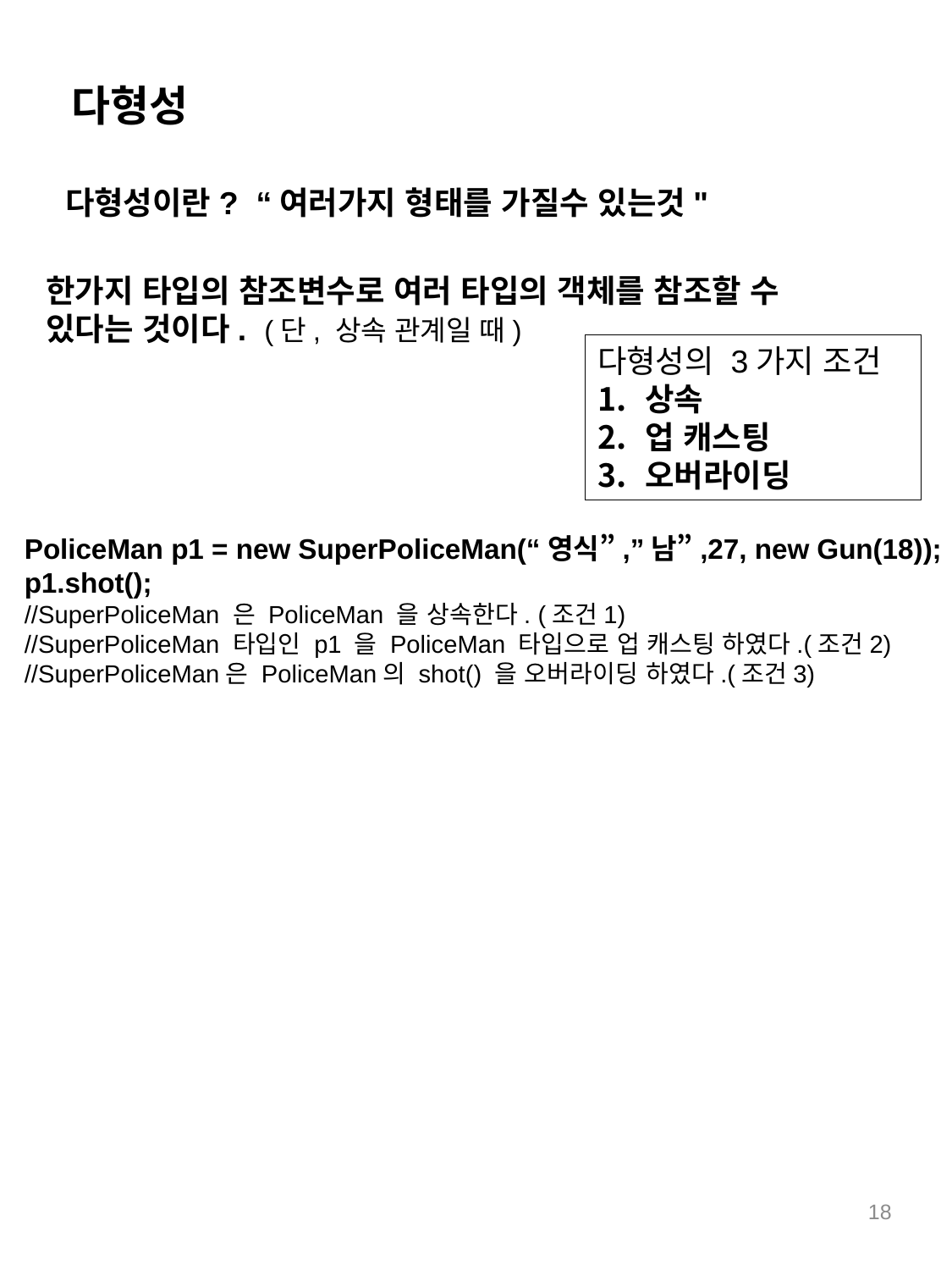

다형성
다형성이란?  “여러가지 형태를 가질수 있는것"
한가지 타입의 참조변수로 여러 타입의 객체를 참조할 수
있다는 것이다.  (단, 상속 관계일 때)
다형성의 3가지 조건
상속
업 캐스팅
오버라이딩
PoliceMan p1 = new SuperPoliceMan(“영식”,”남”,27, new Gun(18));
p1.shot();
//SuperPoliceMan 은 PoliceMan 을 상속한다. (조건1)
//SuperPoliceMan 타입인 p1 을 PoliceMan 타입으로 업 캐스팅 하였다.(조건2)
//SuperPoliceMan은 PoliceMan의 shot() 을 오버라이딩 하였다.(조건3)
18